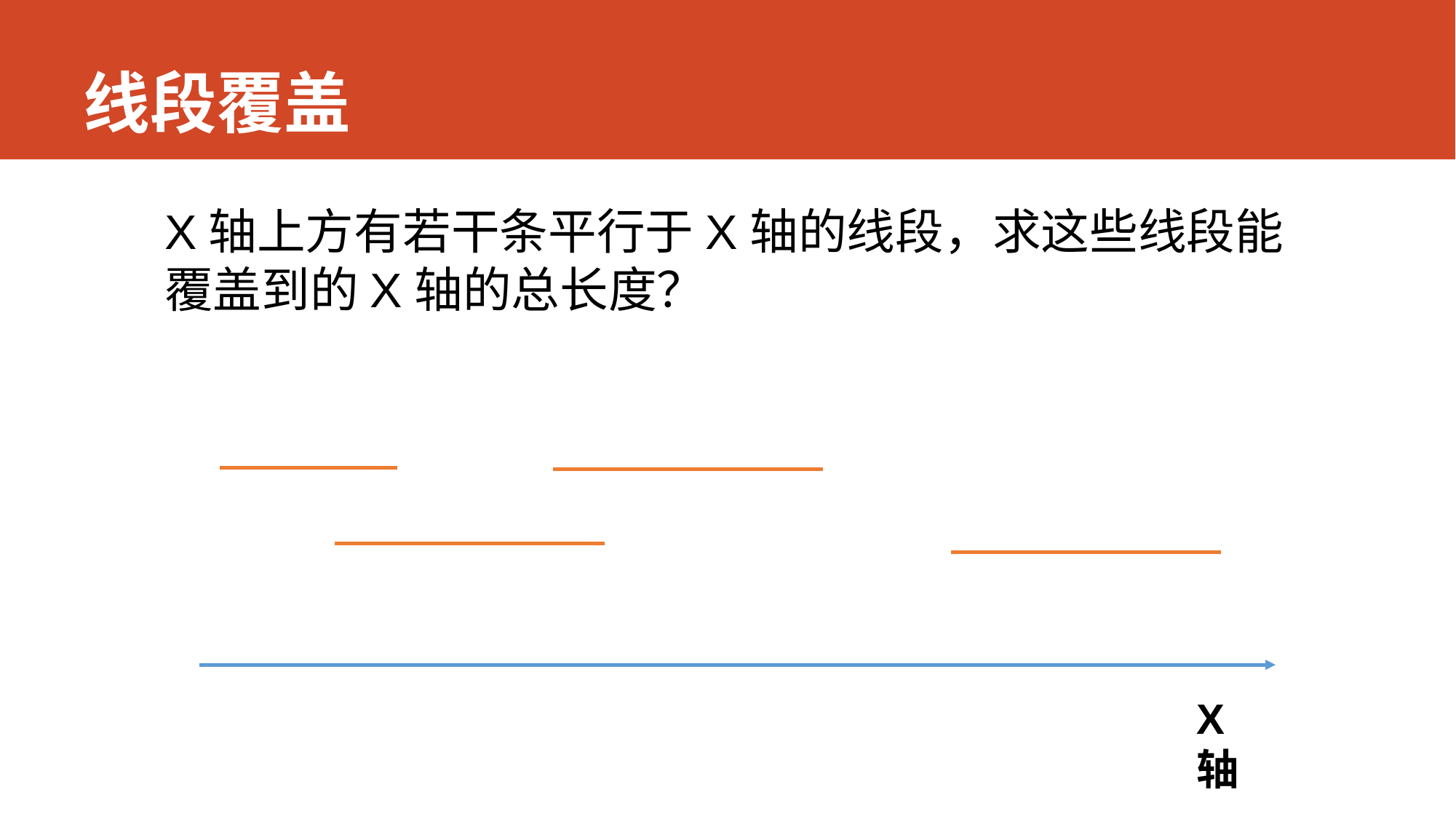

# 线段覆盖
X轴上方有若干条平行于X轴的线段，求这些线段能覆盖到的X轴的总长度？
X轴